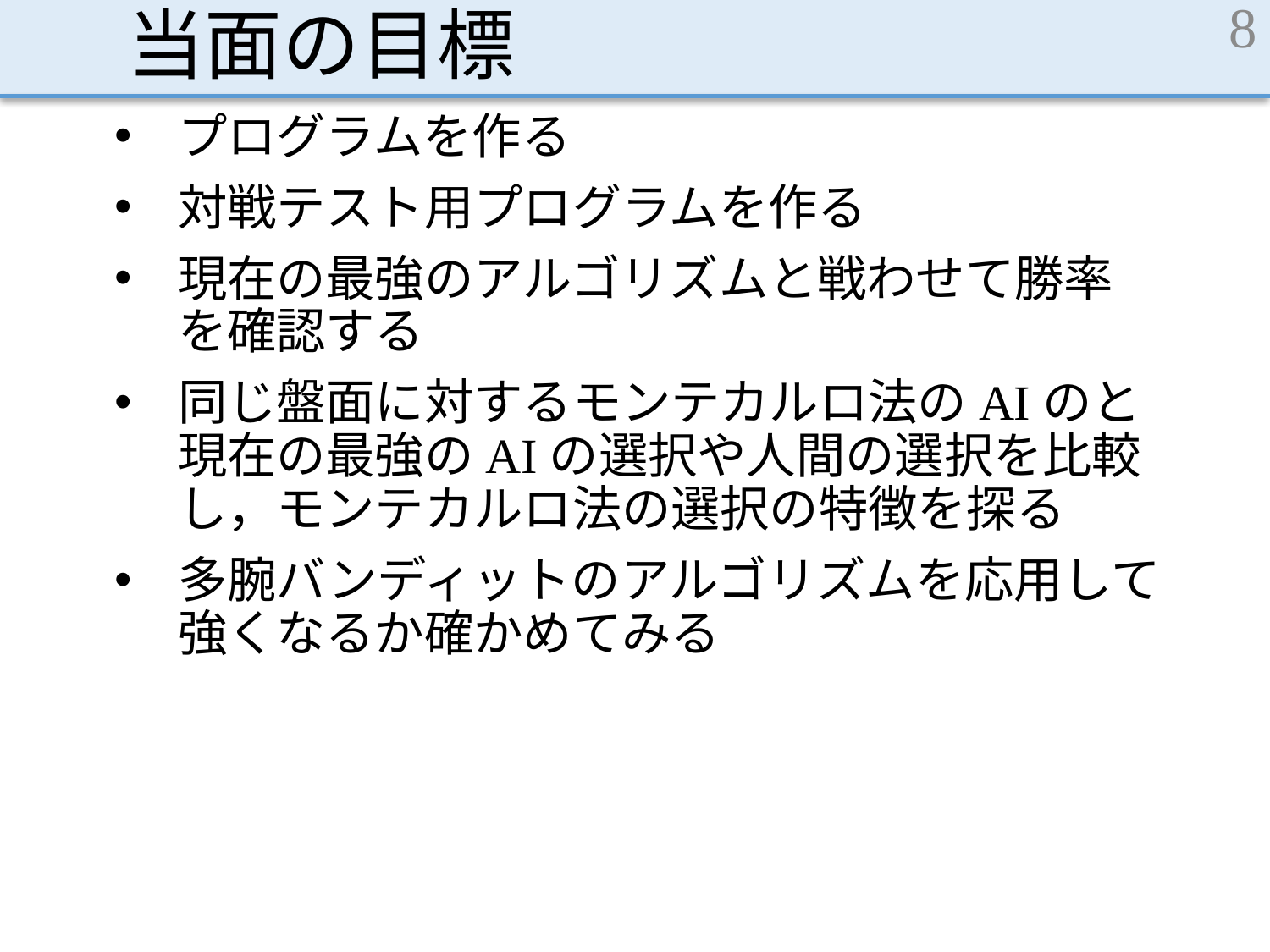

# 当面の目標
8
プログラムを作る
対戦テスト用プログラムを作る
現在の最強のアルゴリズムと戦わせて勝率を確認する
同じ盤面に対するモンテカルロ法のAIのと現在の最強のAIの選択や人間の選択を比較し，モンテカルロ法の選択の特徴を探る
多腕バンディットのアルゴリズムを応用して強くなるか確かめてみる